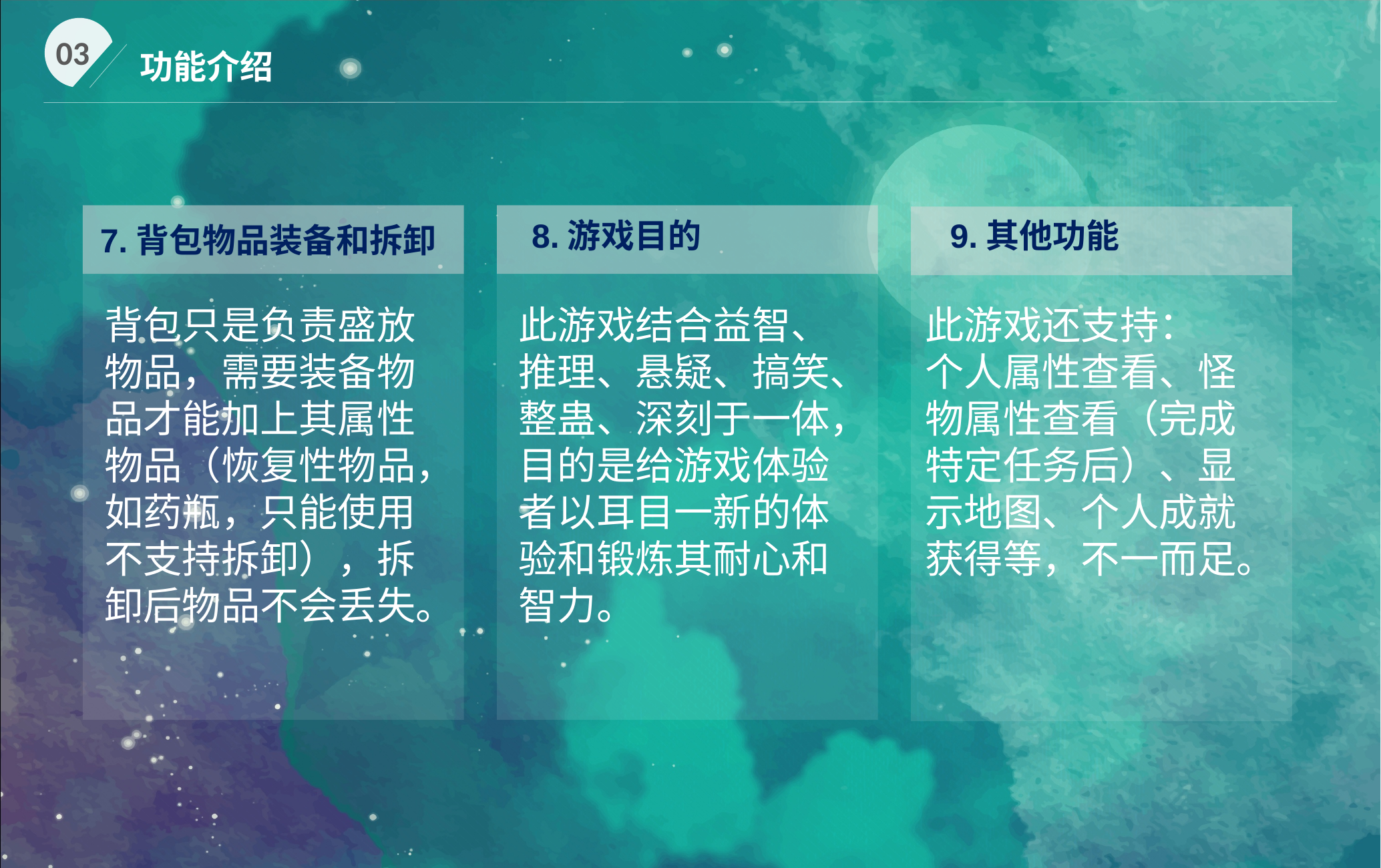

03
功能介绍

7.背包物品装备和拆卸
背包只是负责盛放物品，需要装备物品才能加上其属性物品（恢复性物品，如药瓶，只能使用不支持拆卸），拆卸后物品不会丢失。

8.游戏目的
此游戏结合益智、推理、悬疑、搞笑、整蛊、深刻于一体，目的是给游戏体验者以耳目一新的体验和锻炼其耐心和智力。

9.其他功能
此游戏还支持：
个人属性查看、怪物属性查看（完成特定任务后）、显示地图、个人成就获得等，不一而足。